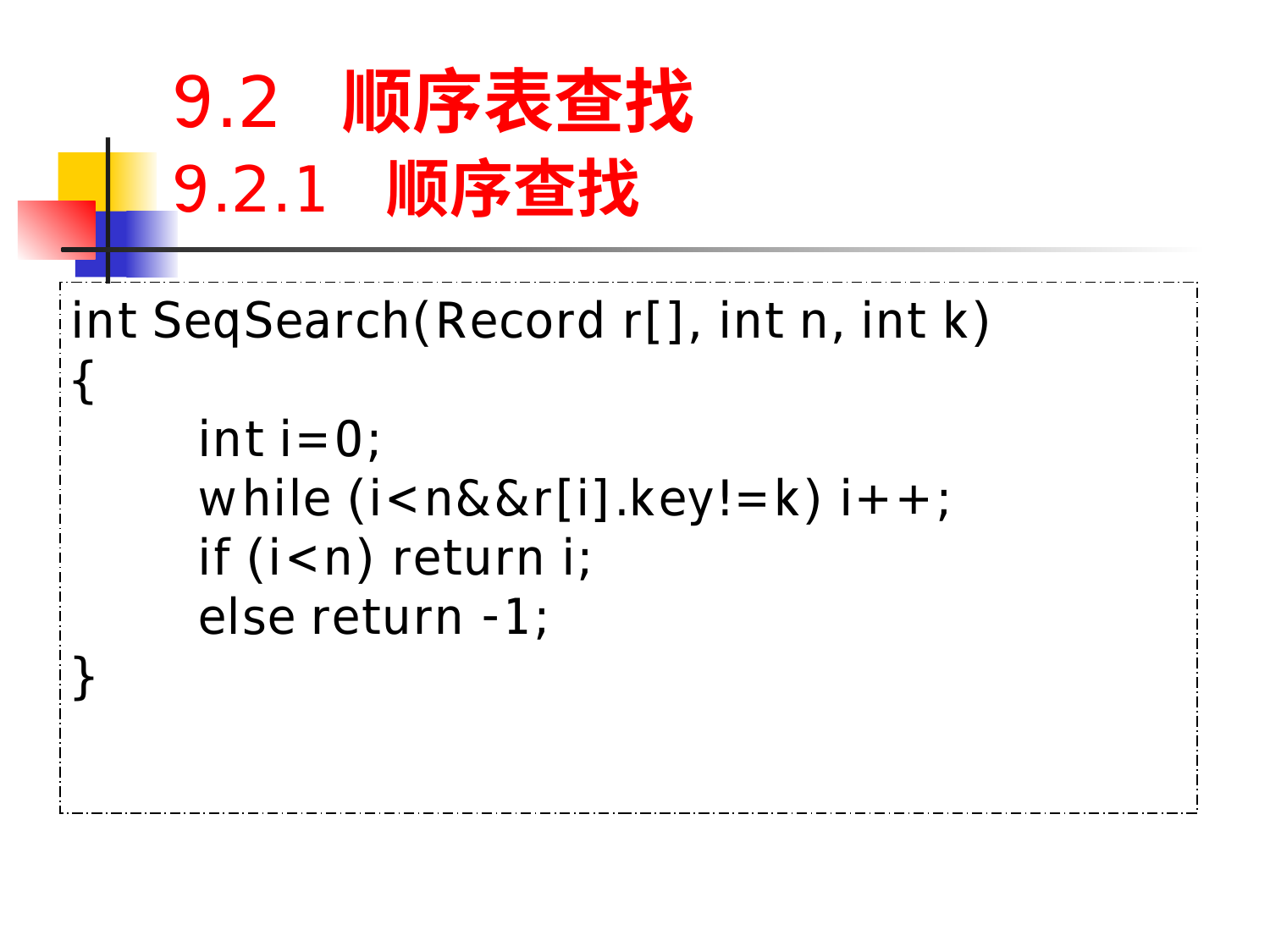

# 9.2  顺序表查找 9.2.1  顺序查找
int SeqSearch(Record r[], int n, int k)
{
	int i=0;
	while (i<n&&r[i].key!=k) i++;
	if (i<n) return i;
	else return -1;
}